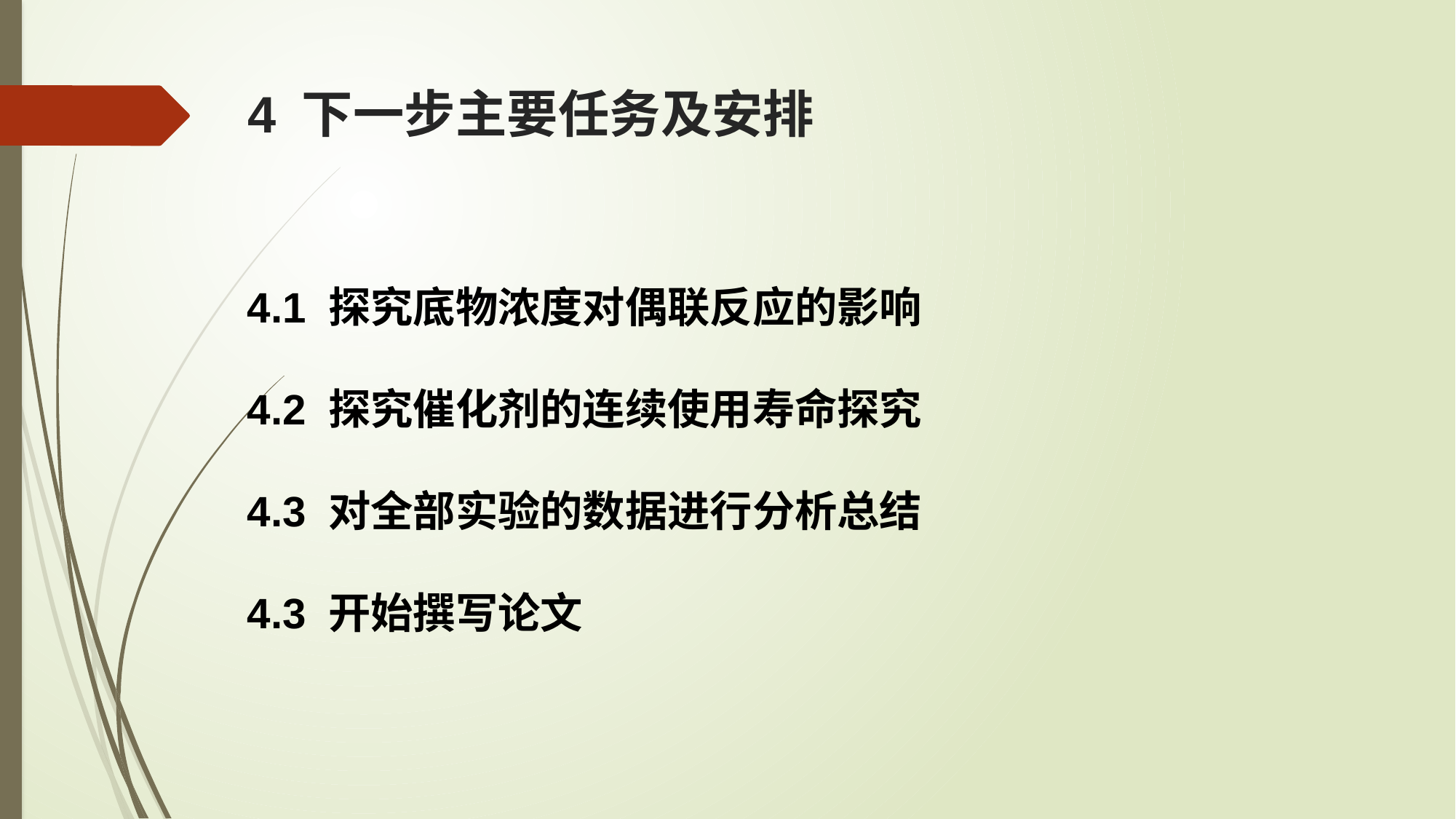

# 4 下一步主要任务及安排
4.1 探究底物浓度对偶联反应的影响

4.2 探究催化剂的连续使用寿命探究

4.3 对全部实验的数据进行分析总结

4.3 开始撰写论文